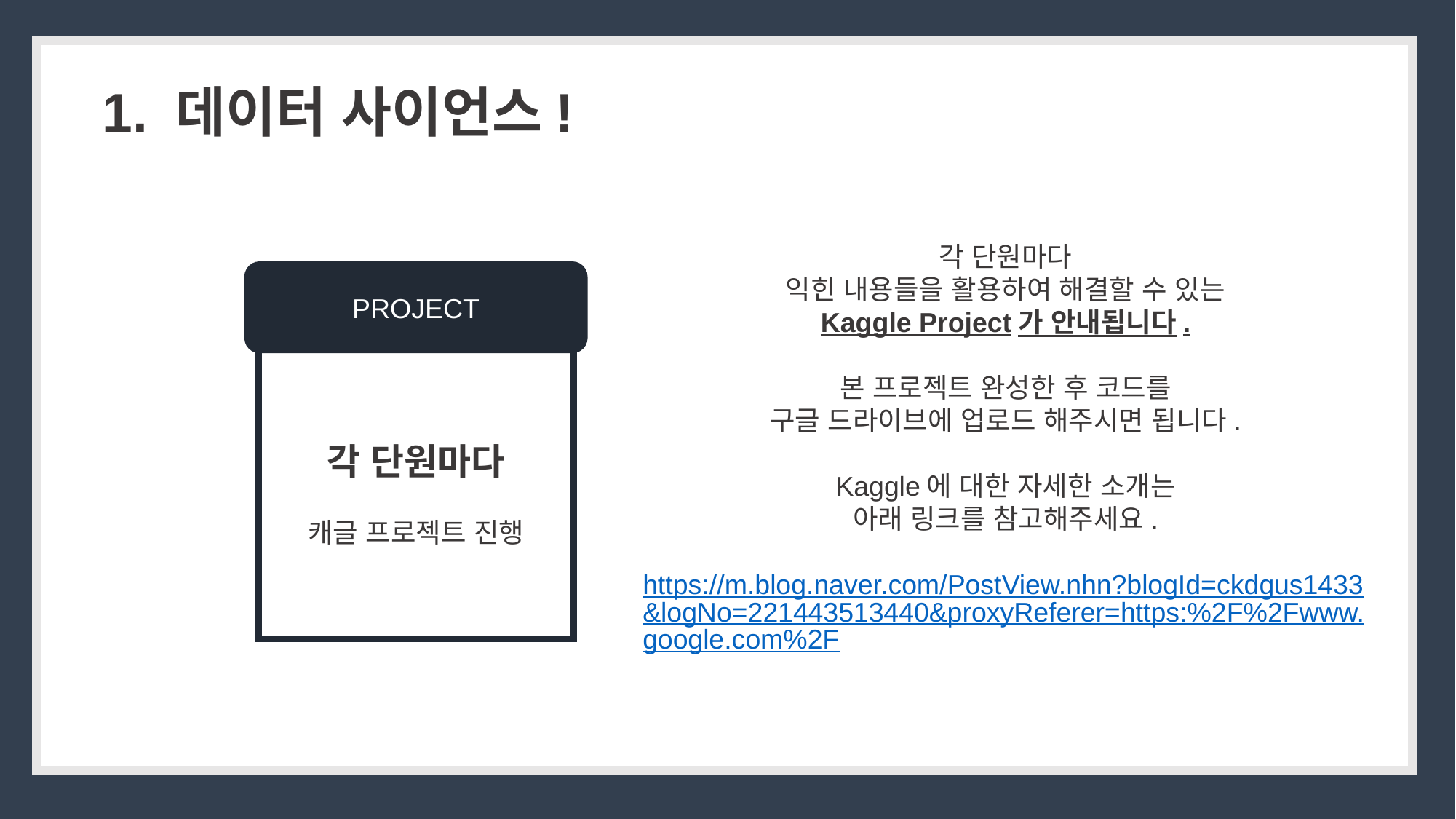

1. 데이터 사이언스!
각 단원마다
익힌 내용들을 활용하여 해결할 수 있는
Kaggle Project가 안내됩니다.

본 프로젝트 완성한 후 코드를
구글 드라이브에 업로드 해주시면 됩니다.

Kaggle에 대한 자세한 소개는
아래 링크를 참고해주세요.

https://m.blog.naver.com/PostView.nhn?blogId=ckdgus1433&logNo=221443513440&proxyReferer=https:%2F%2Fwww.google.com%2F
PROJECT

각 단원마다

캐글 프로젝트 진행